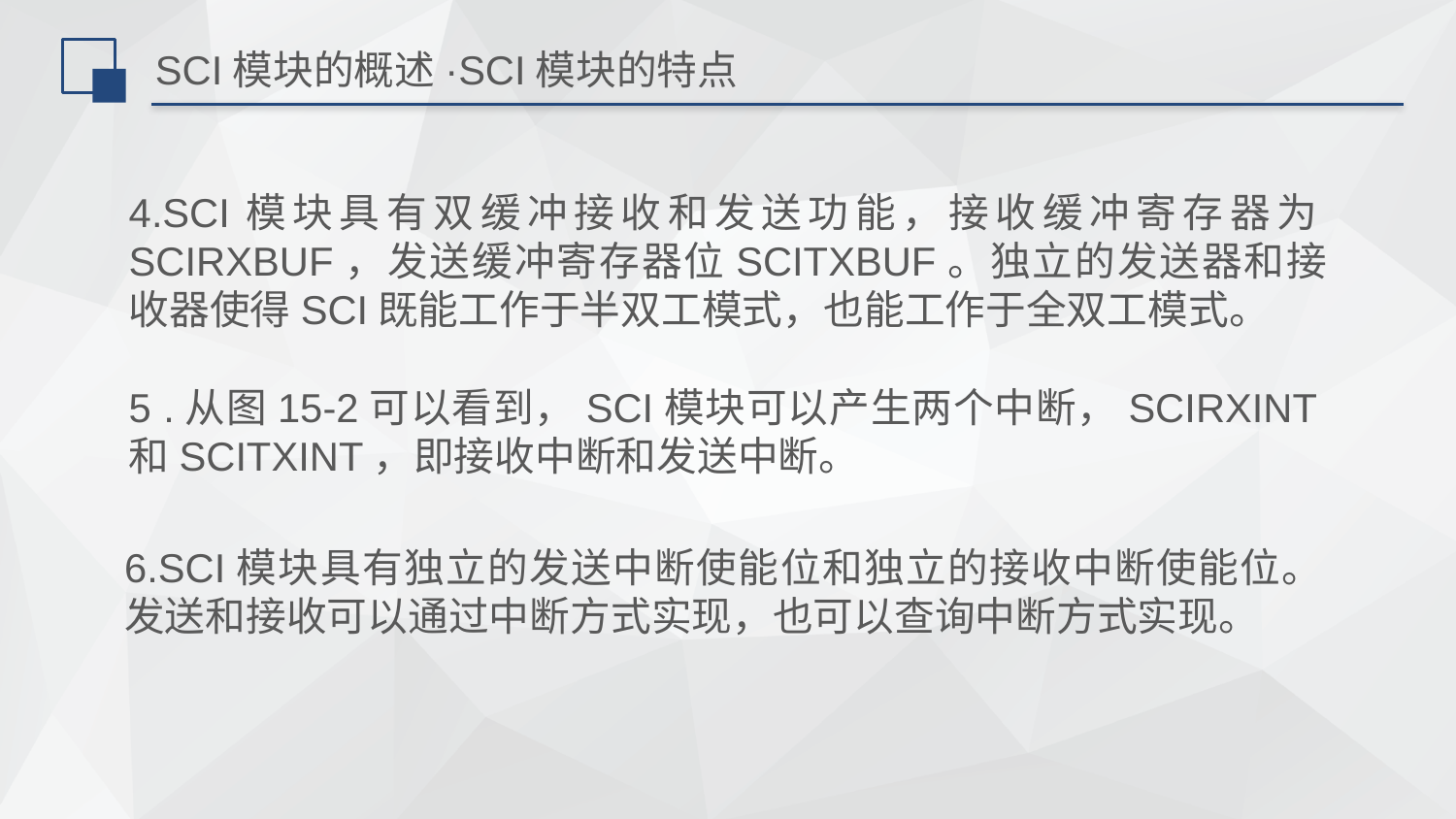

# SCI模块的概述·SCI模块的特点
4.SCI模块具有双缓冲接收和发送功能，接收缓冲寄存器为SCIRXBUF，发送缓冲寄存器位SCITXBUF。独立的发送器和接收器使得SCI既能工作于半双工模式，也能工作于全双工模式。
5 .从图15-2可以看到，SCI模块可以产生两个中断，SCIRXINT和SCITXINT，即接收中断和发送中断。
6.SCI模块具有独立的发送中断使能位和独立的接收中断使能位。发送和接收可以通过中断方式实现，也可以查询中断方式实现。